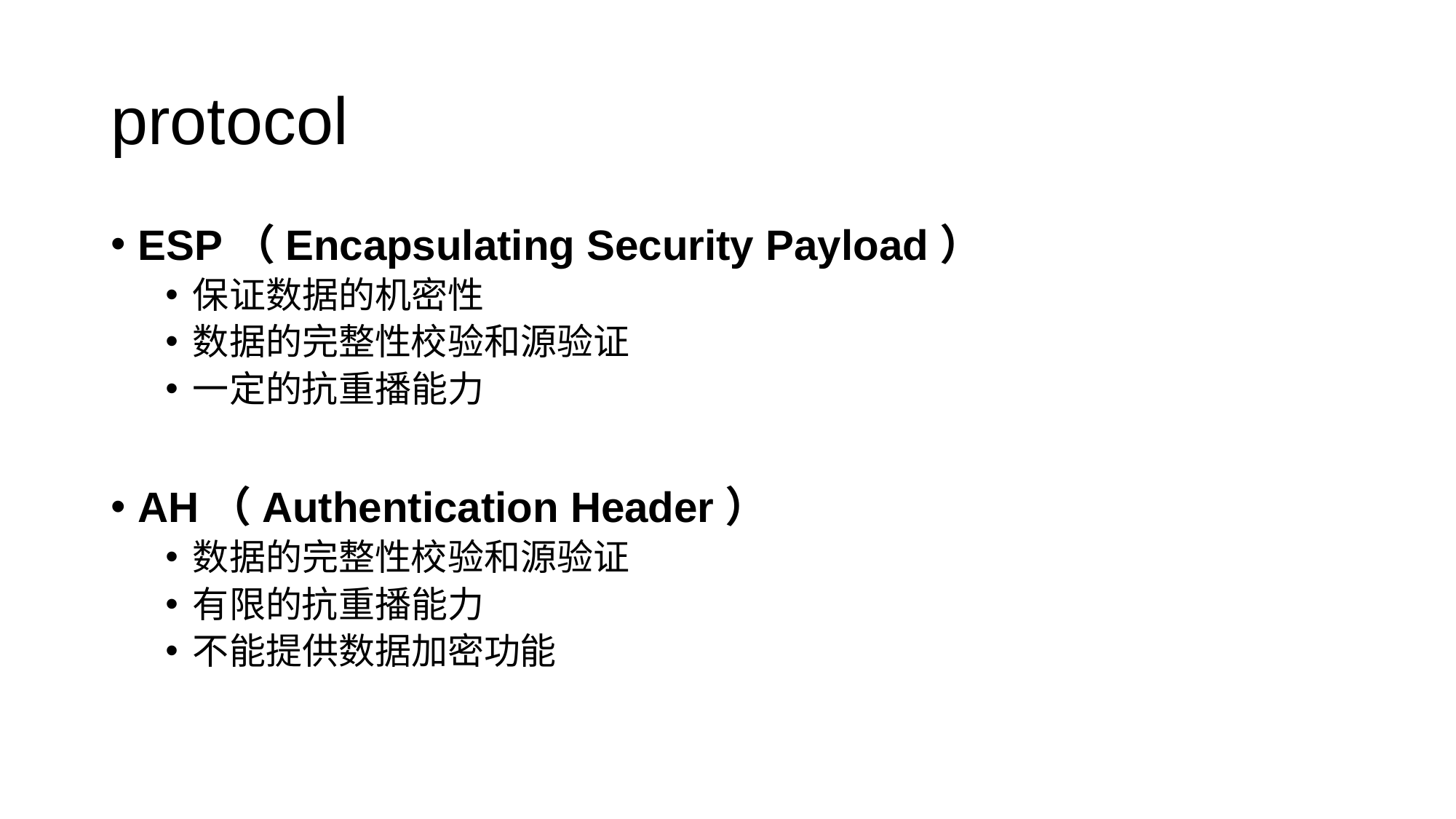

# protocol
ESP（Encapsulating Security Payload）
保证数据的机密性
数据的完整性校验和源验证
一定的抗重播能力

AH（Authentication Header）
数据的完整性校验和源验证
有限的抗重播能力
不能提供数据加密功能